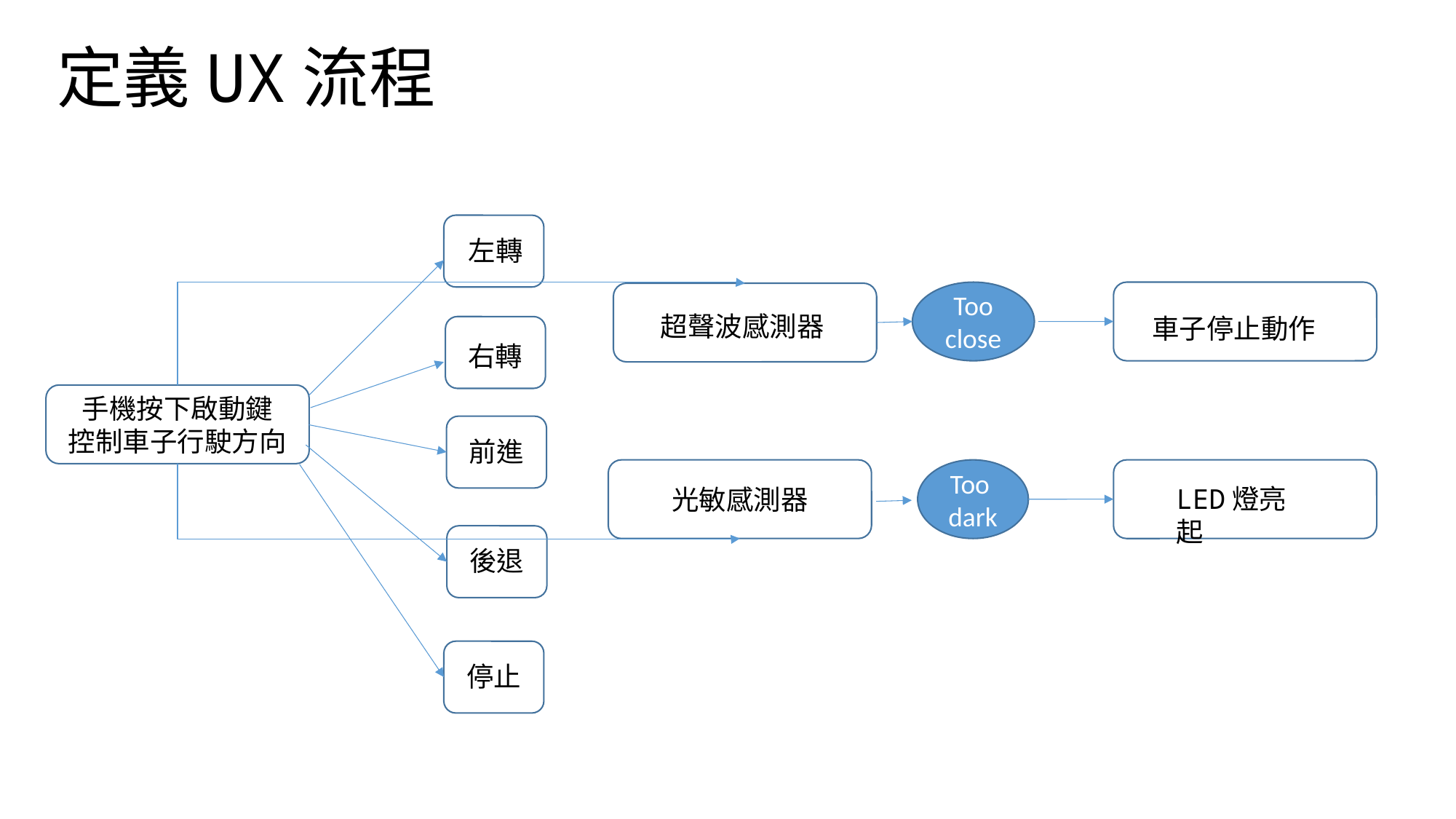

# 定義UX流程

左轉
Too close

超聲波感測器
車子停止動作

右轉
手機按下啟動鍵
控制車子行駛方向

前進

Too
dark

LED燈亮起
光敏感測器

後退

停止